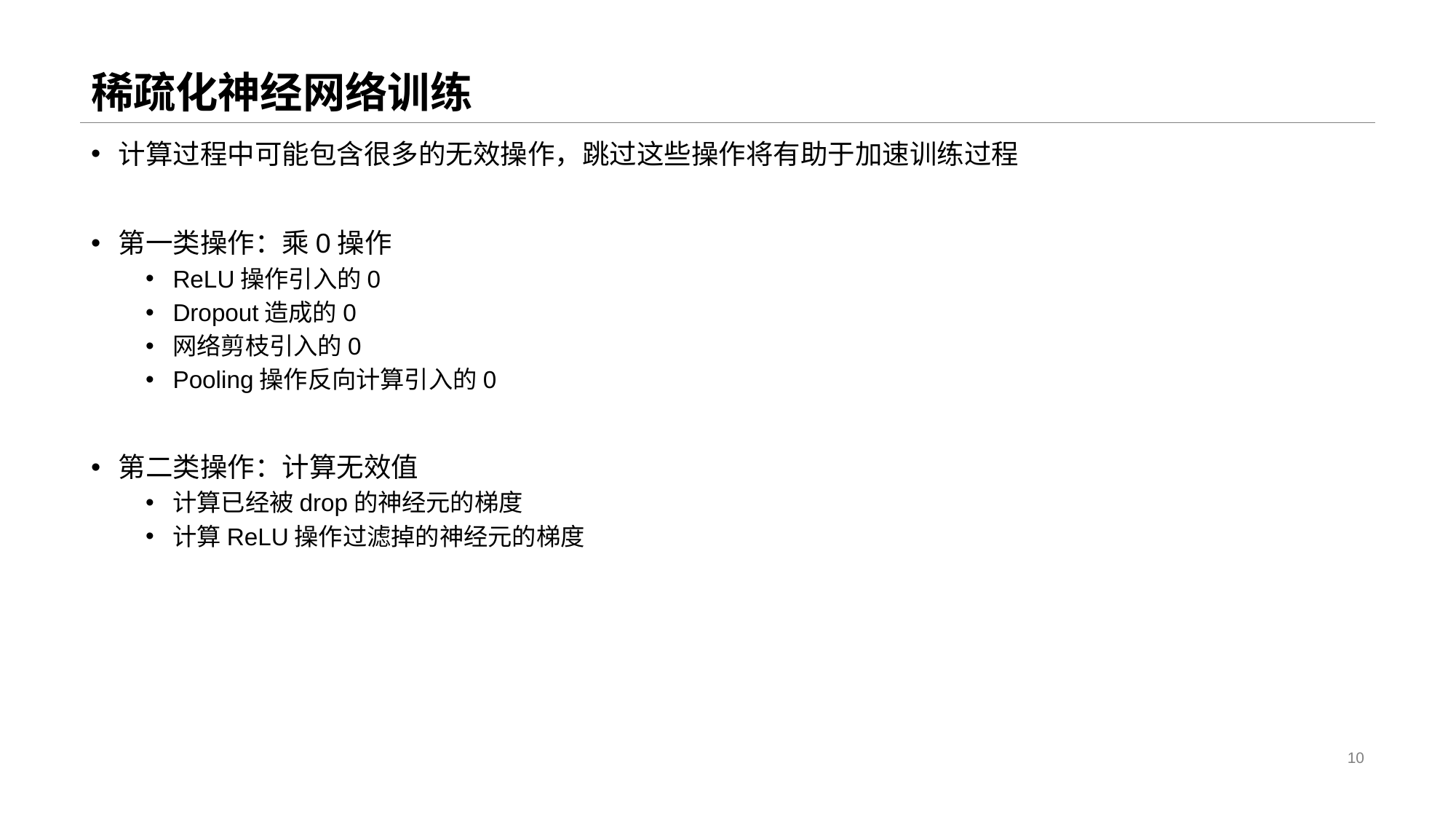

# 稀疏化神经网络训练
计算过程中可能包含很多的无效操作，跳过这些操作将有助于加速训练过程

第一类操作：乘0操作
ReLU操作引入的0
Dropout造成的0
网络剪枝引入的0
Pooling操作反向计算引入的0

第二类操作：计算无效值
计算已经被drop的神经元的梯度
计算ReLU操作过滤掉的神经元的梯度
10